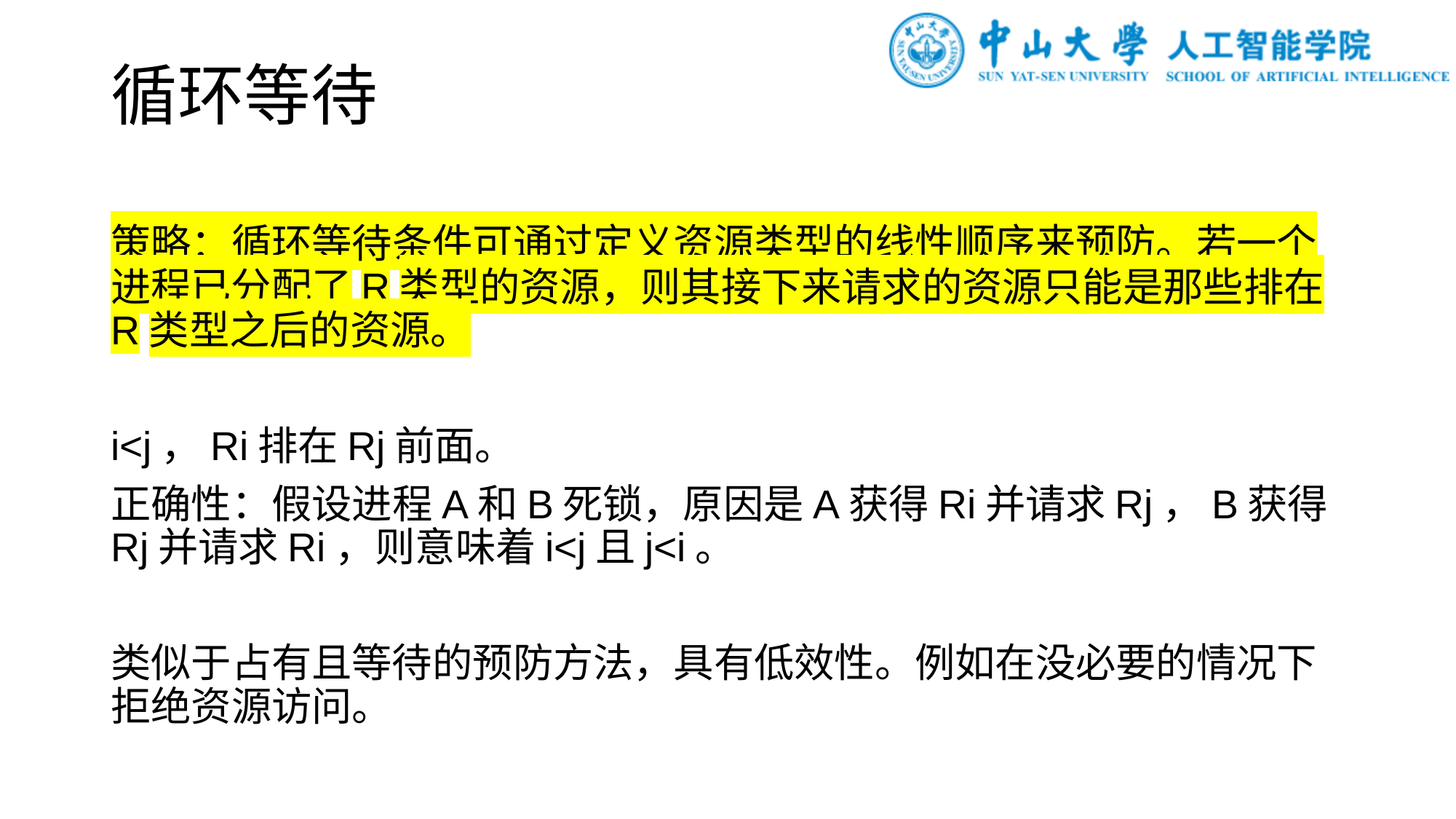

# 循环等待
策略：循环等待条件可通过定义资源类型的线性顺序来预防。若一个进程已分配了R类型的资源，则其接下来请求的资源只能是那些排在R类型之后的资源。

i<j，Ri排在Rj前面。
正确性：假设进程A和B死锁，原因是A获得Ri并请求Rj，B获得Rj并请求Ri，则意味着i<j且j<i。

类似于占有且等待的预防方法，具有低效性。例如在没必要的情况下拒绝资源访问。